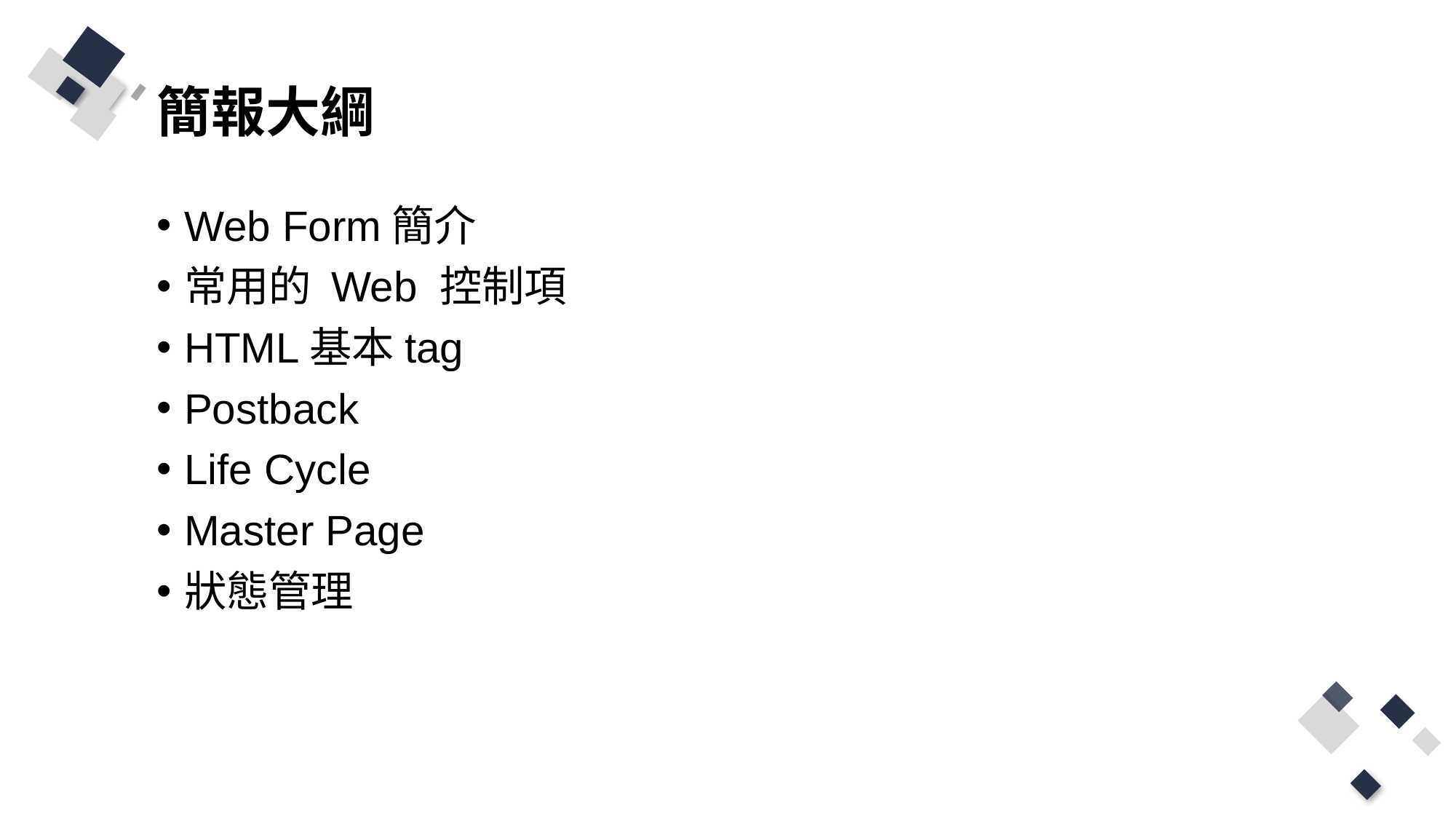

# 簡報大綱
Web Form簡介
常用的 Web 控制項
HTML基本tag
Postback
Life Cycle
Master Page
狀態管理